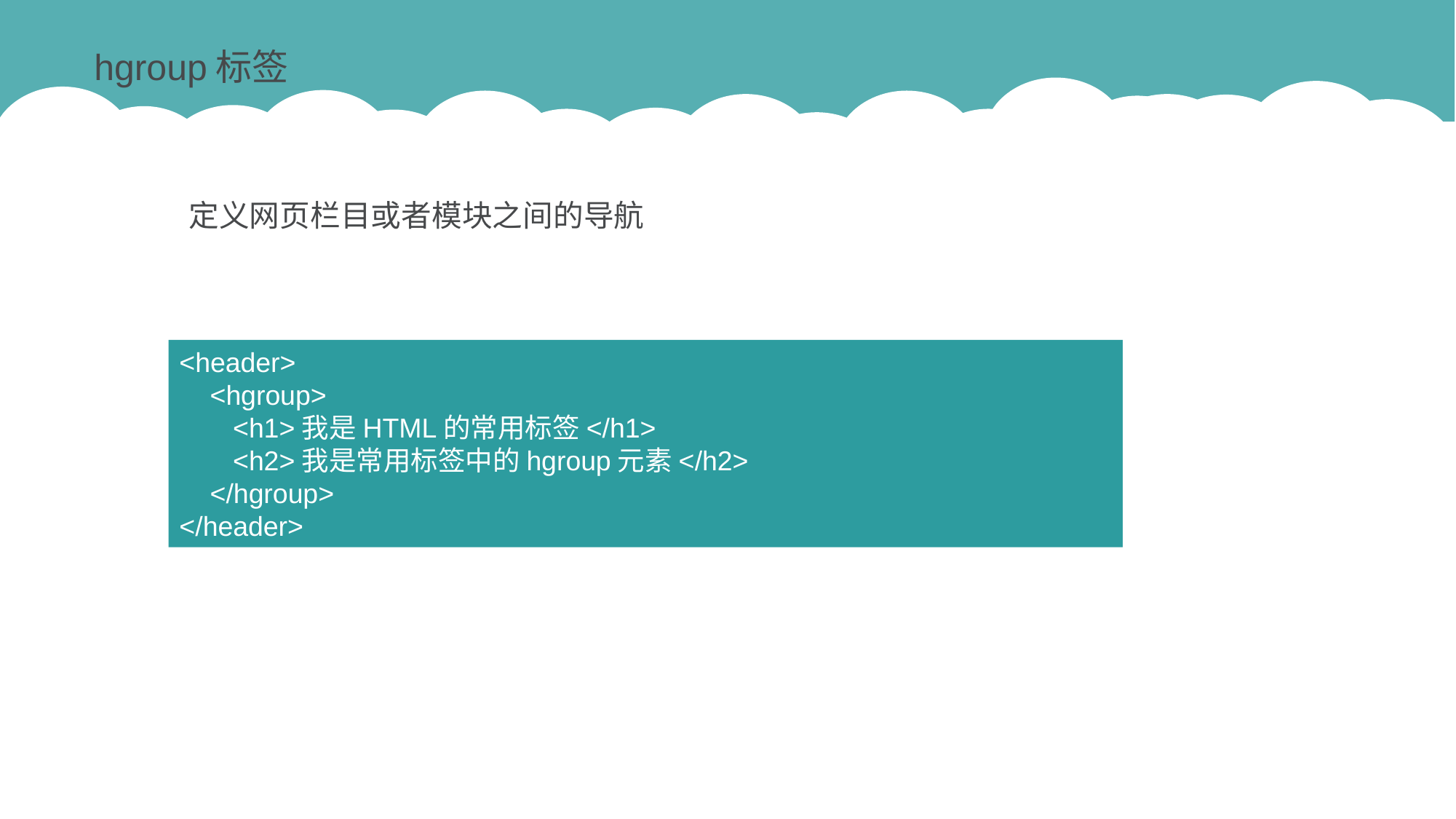

hgroup标签
     定义网页栏目或者模块之间的导航
<header>
    <hgroup>
       <h1>我是HTML的常用标签</h1>
       <h2>我是常用标签中的hgroup元素</h2>
    </hgroup>
</header>